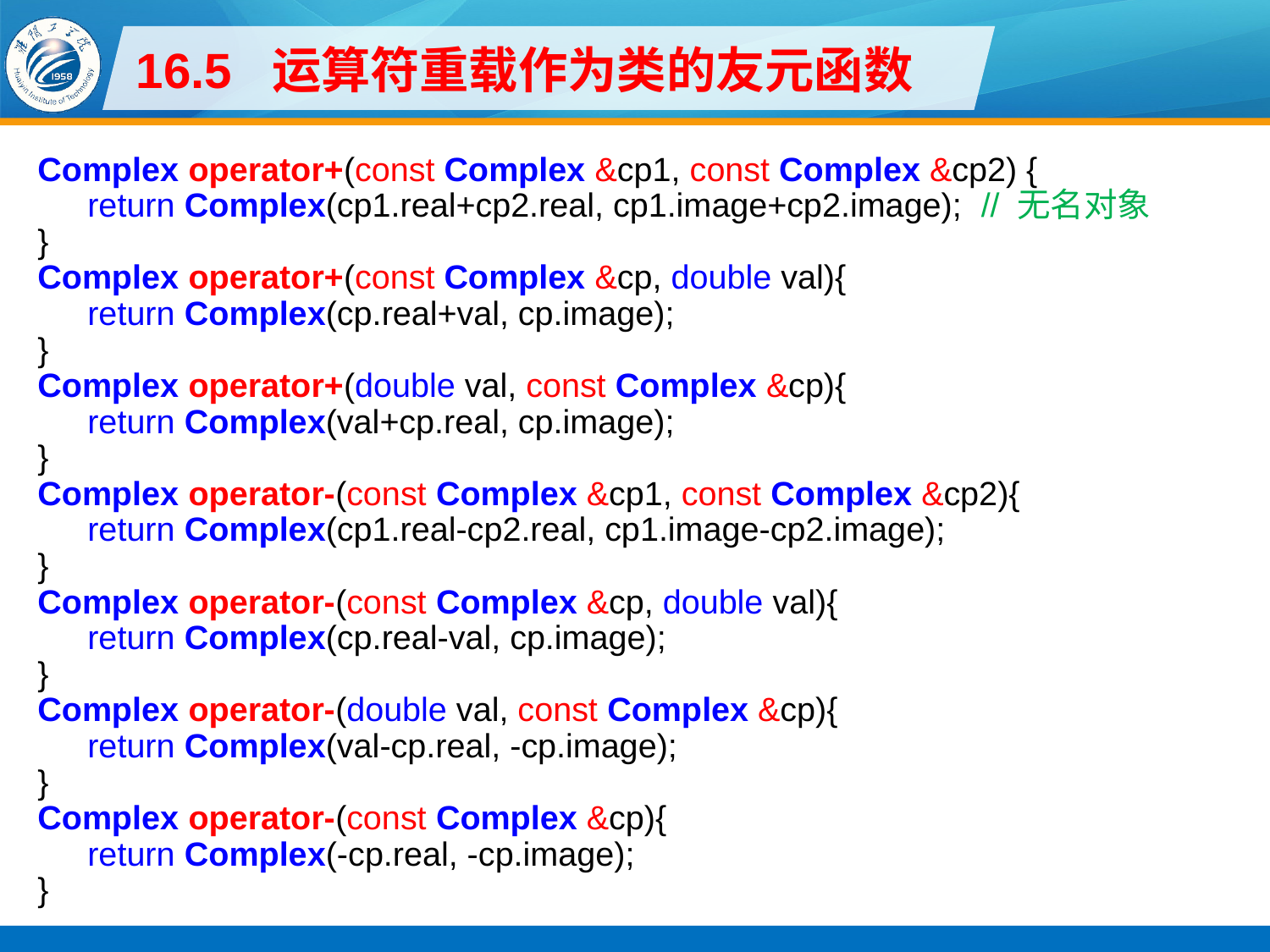

# 16.5  运算符重载作为类的友元函数
Complex operator+(const Complex &cp1, const Complex &cp2) {
return Complex(cp1.real+cp2.real, cp1.image+cp2.image);  // 无名对象
}
Complex operator+(const Complex &cp, double val){
return Complex(cp.real+val, cp.image);
}
Complex operator+(double val, const Complex &cp){
return Complex(val+cp.real, cp.image);
}
Complex operator-(const Complex &cp1, const Complex &cp2){
return Complex(cp1.real-cp2.real, cp1.image-cp2.image);
}
Complex operator-(const Complex &cp, double val){
return Complex(cp.real-val, cp.image);
}
Complex operator-(double val, const Complex &cp){
return Complex(val-cp.real, -cp.image);
}
Complex operator-(const Complex &cp){
return Complex(-cp.real, -cp.image);
}